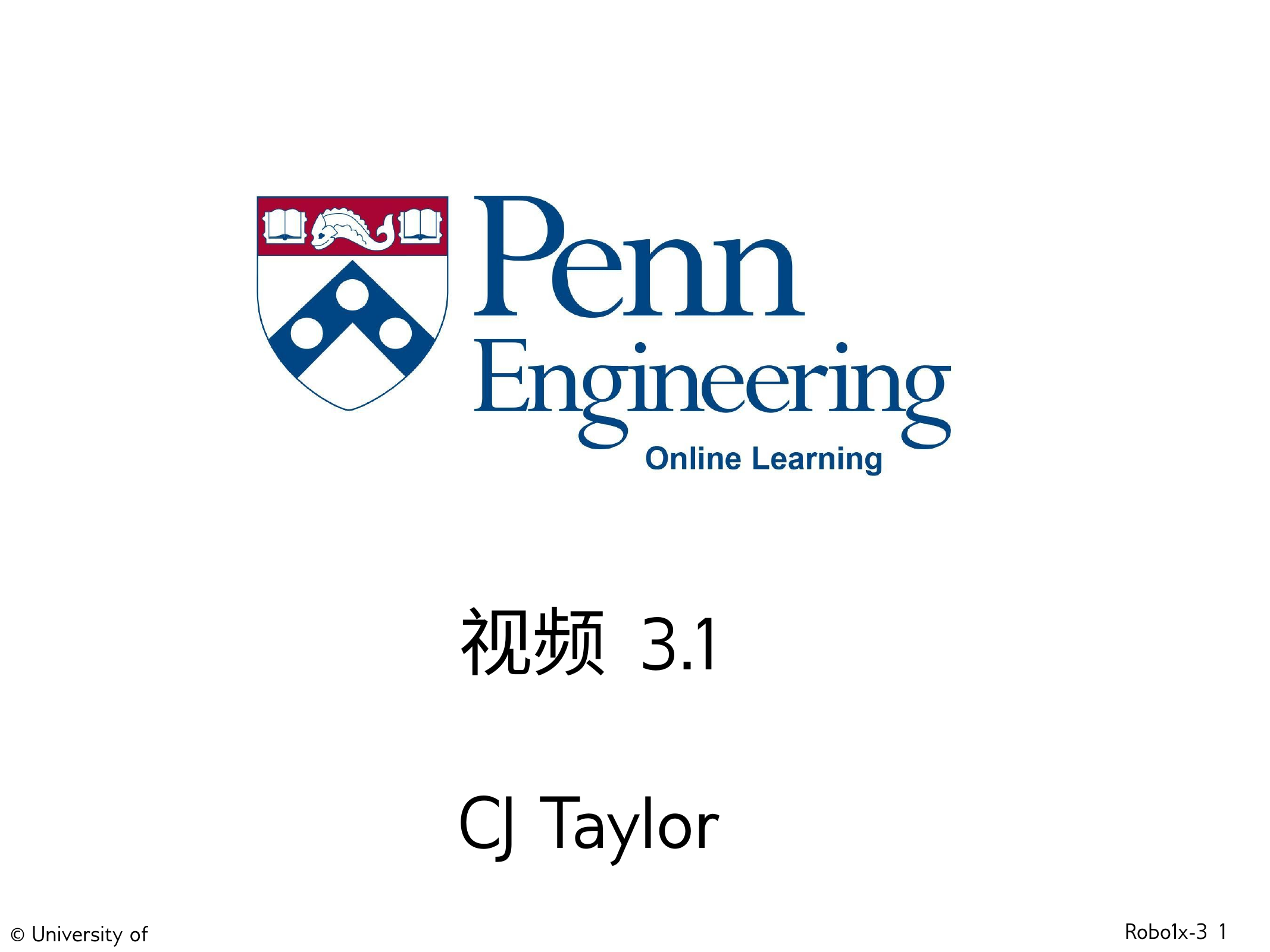

视频 3.1  CJ Taylor
Robo1x-3 1
© University of Pennsylvania